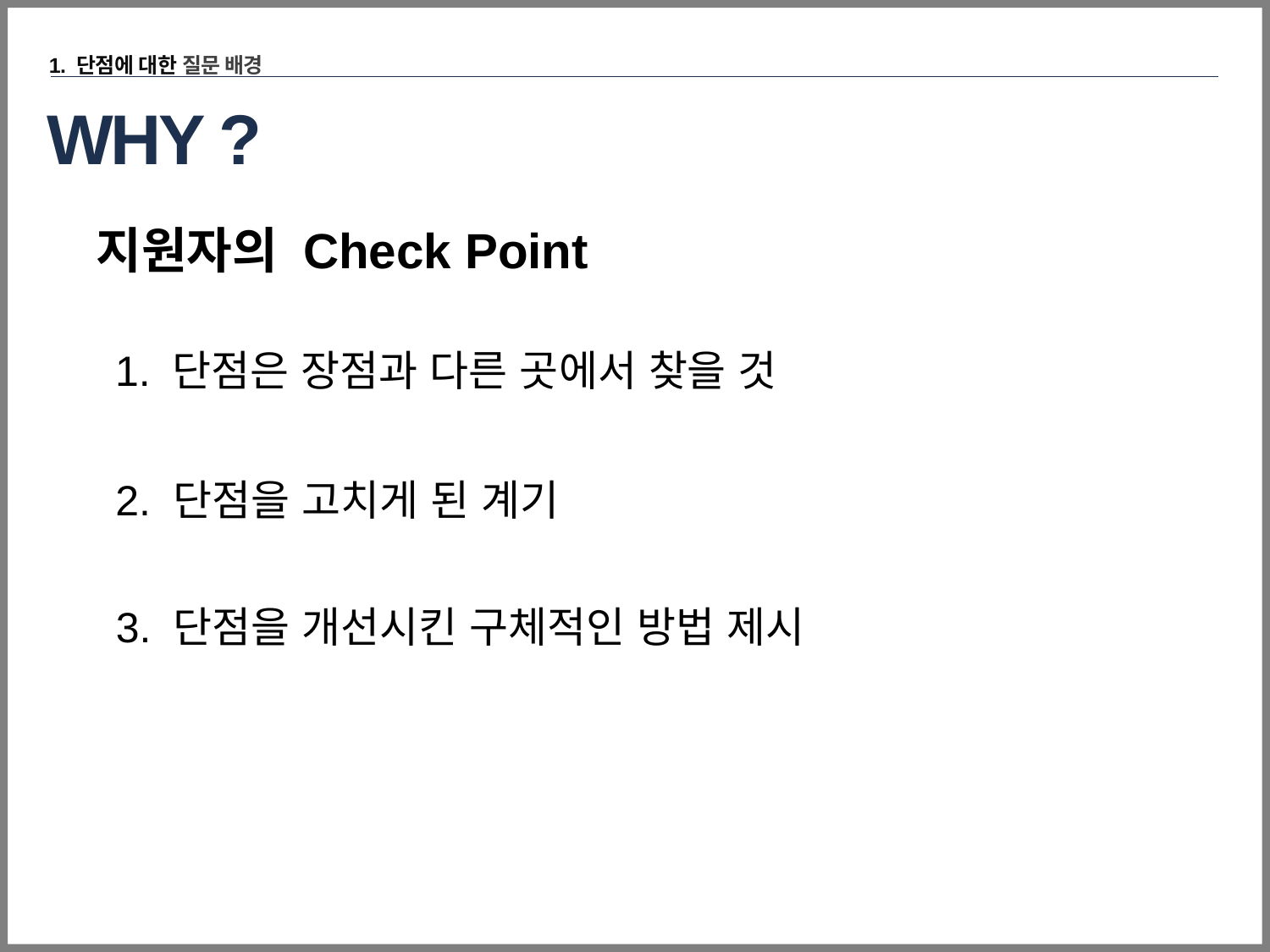

1. 단점에 대한 질문 배경
# WHY ?
지원자의 Check Point
1. 단점은 장점과 다른 곳에서 찾을 것
2. 단점을 고치게 된 계기
3. 단점을 개선시킨 구체적인 방법 제시